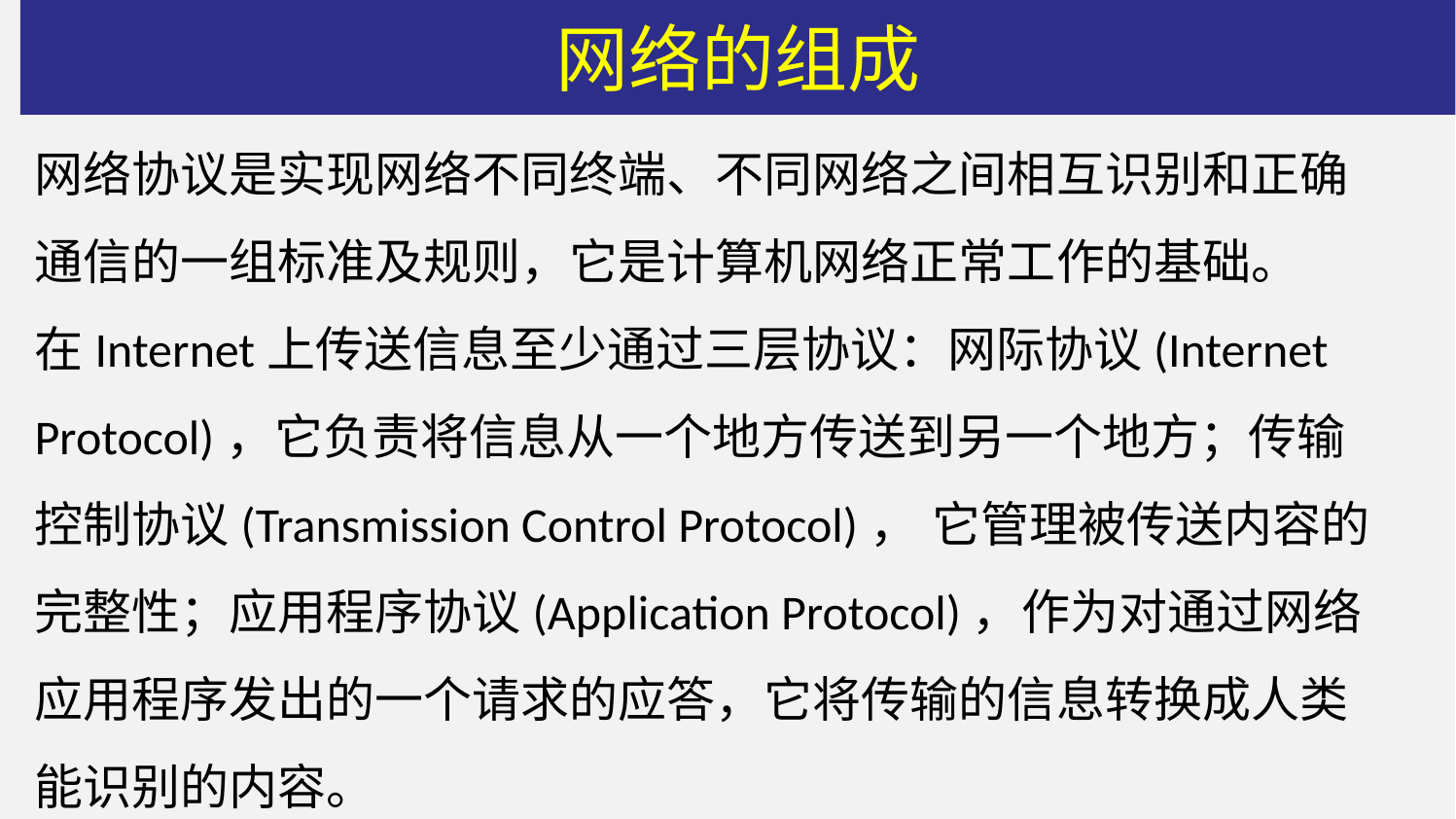

# 网络的组成
网络协议是实现网络不同终端、不同网络之间相互识别和正确通信的一组标准及规则，它是计算机网络正常工作的基础。
在Internet上传送信息至少通过三层协议：网际协议(Internet Protocol)，它负责将信息从一个地方传送到另一个地方；传输控制协议(Transmission Control Protocol)， 它管理被传送内容的完整性；应用程序协议(Application Protocol)，作为对通过网络应用程序发出的一个请求的应答，它将传输的信息转换成人类能识别的内容。